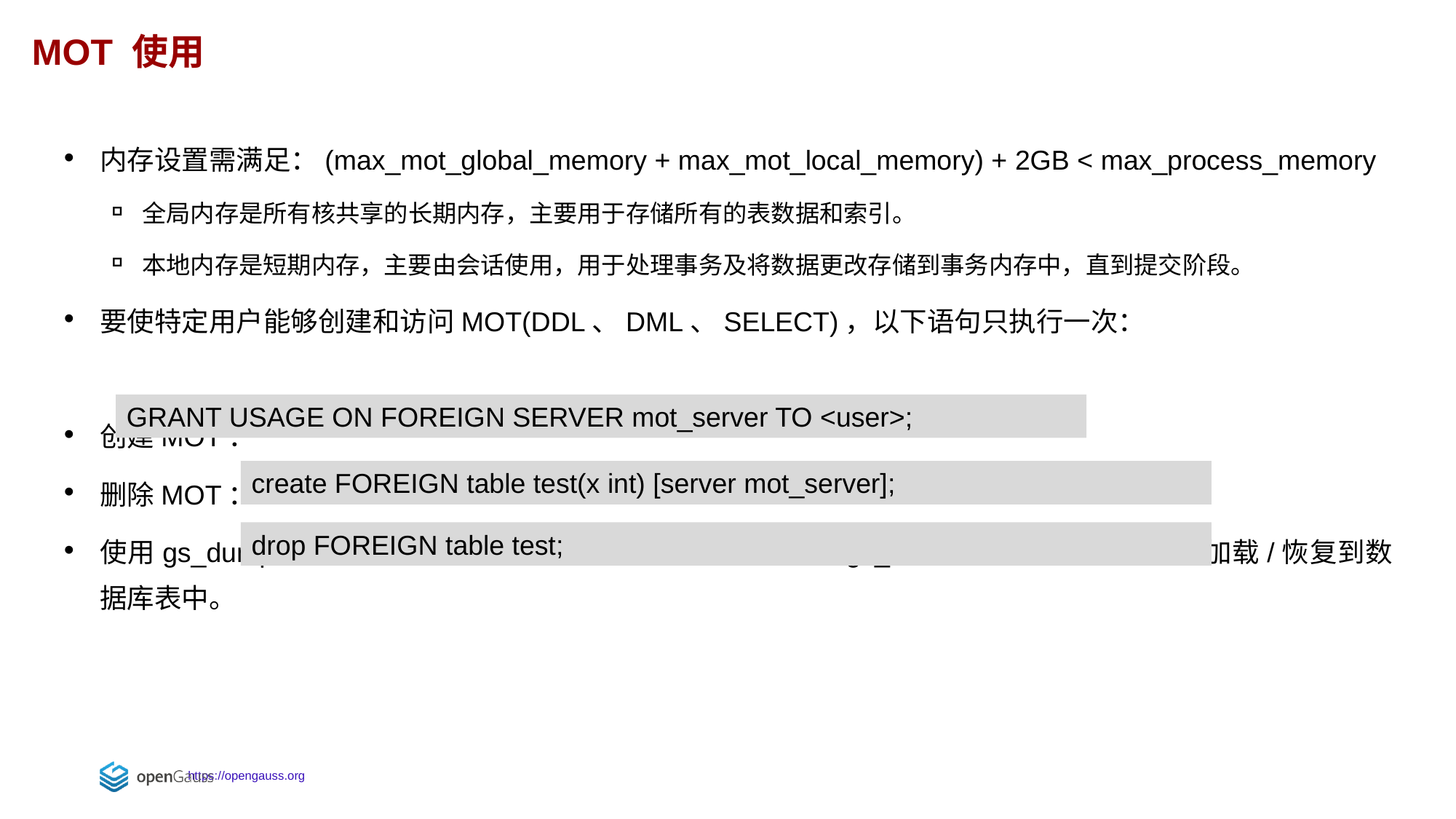

MOT 使用
内存设置需满足：(max_mot_global_memory + max_mot_local_memory) + 2GB < max_process_memory
全局内存是所有核共享的长期内存，主要用于存储所有的表数据和索引。
本地内存是短期内存，主要由会话使用，用于处理事务及将数据更改存储到事务内存中，直到提交阶段。
要使特定用户能够创建和访问MOT(DDL、DML、SELECT)，以下语句只执行一次：

创建MOT：
删除MOT：
使用gs_dump工具将表数据转储到磁盘的物理文件中，使用gs_restore将磁盘文件的数据加载/恢复到数据库表中。
GRANT USAGE ON FOREIGN SERVER mot_server TO <user>;
create FOREIGN table test(x int) [server mot_server];
drop FOREIGN table test;